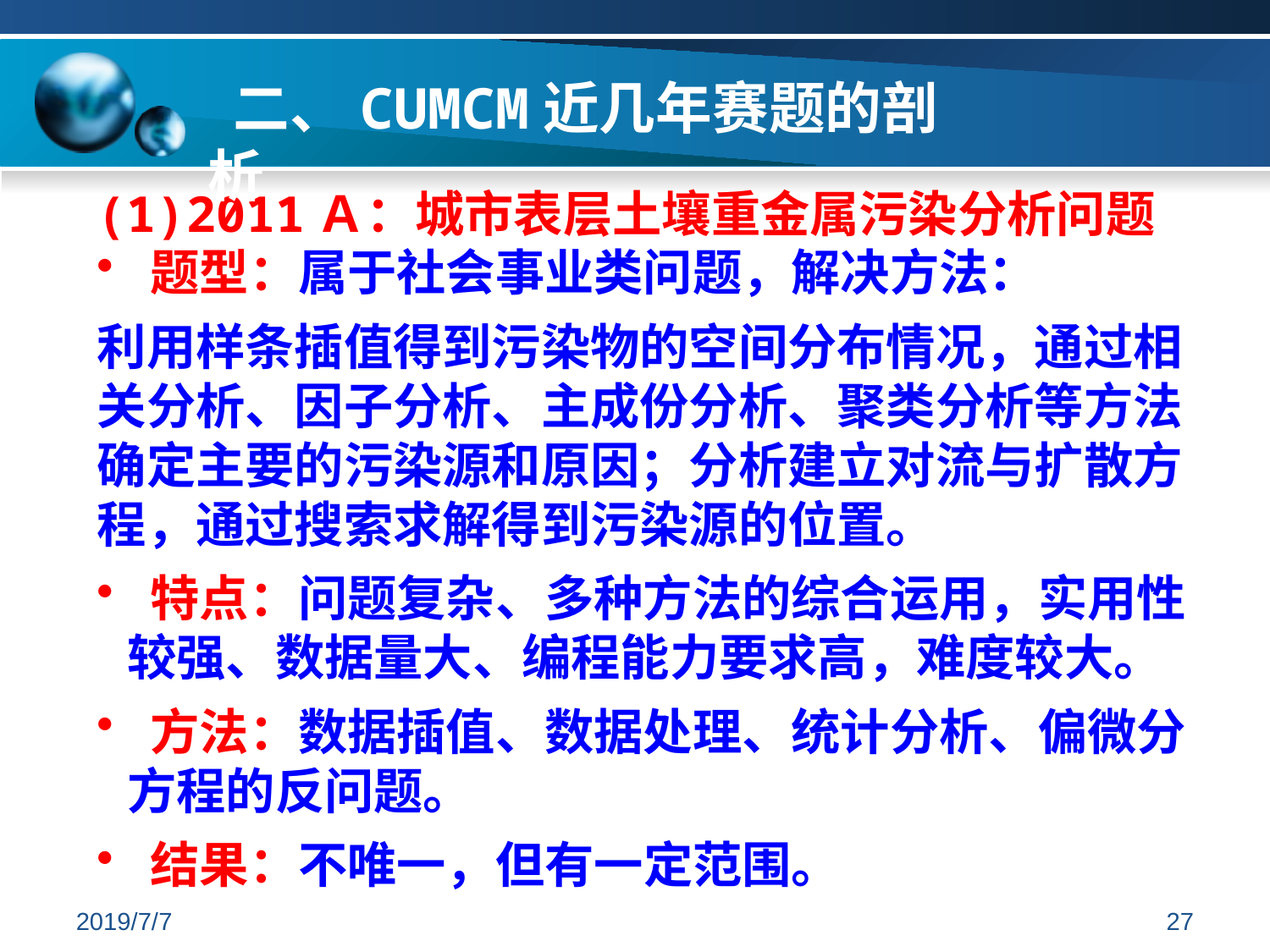

二、CUMCM近几年赛题的剖析
(1)2011Ａ：城市表层土壤重金属污染分析问题
 题型：属于社会事业类问题，解决方法：
利用样条插值得到污染物的空间分布情况，通过相关分析、因子分析、主成份分析、聚类分析等方法确定主要的污染源和原因；分析建立对流与扩散方程，通过搜索求解得到污染源的位置。
 特点：问题复杂、多种方法的综合运用，实用性较强、数据量大、编程能力要求高，难度较大。
 方法：数据插值、数据处理、统计分析、偏微分方程的反问题。
 结果：不唯一，但有一定范围。
2019/7/7
27